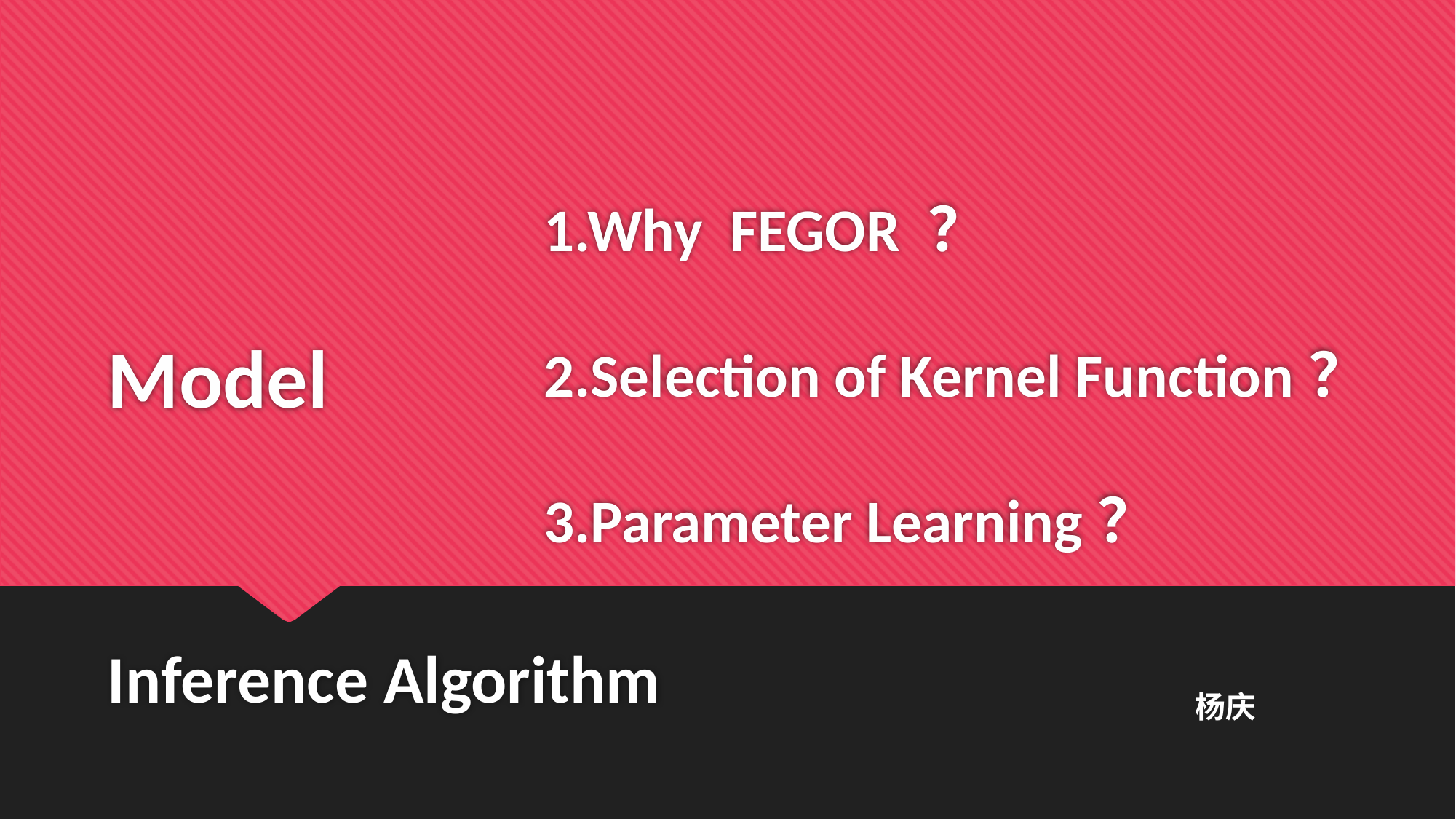

1.Why  FEGOR ？

2.Selection of Kernel Function？

3.Parameter Learning？
# Model
Inference Algorithm
杨庆